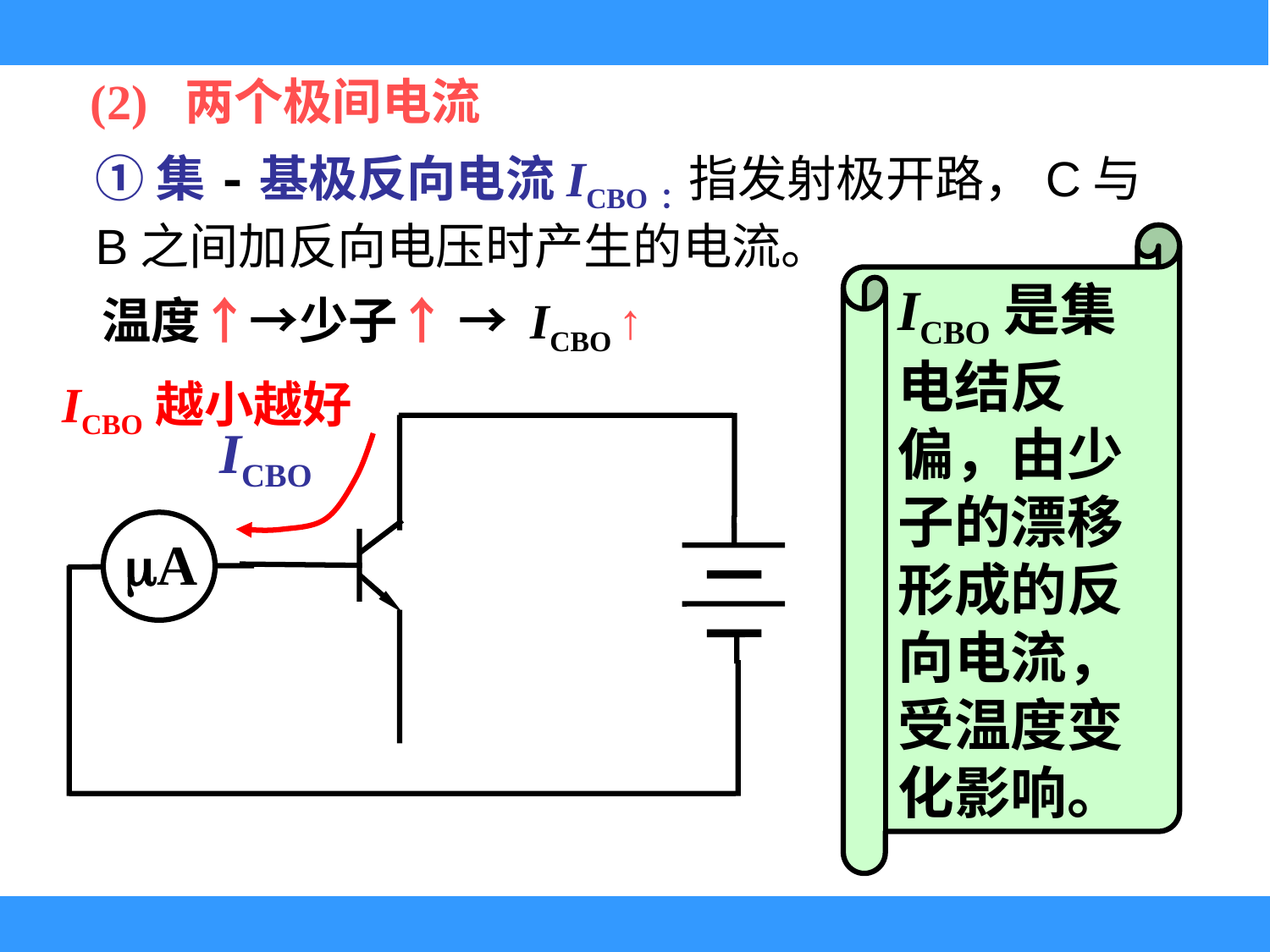

(2)  两个极间电流
①集-基极反向电流ICBO：指发射极开路，C与B之间加反向电压时产生的电流。
ICBO是集电结反偏，由少子的漂移形成的反向电流，受温度变化影响。

温度↑→少子↑ → ICBO ↑
ICBO越小越好

ICBO

μA